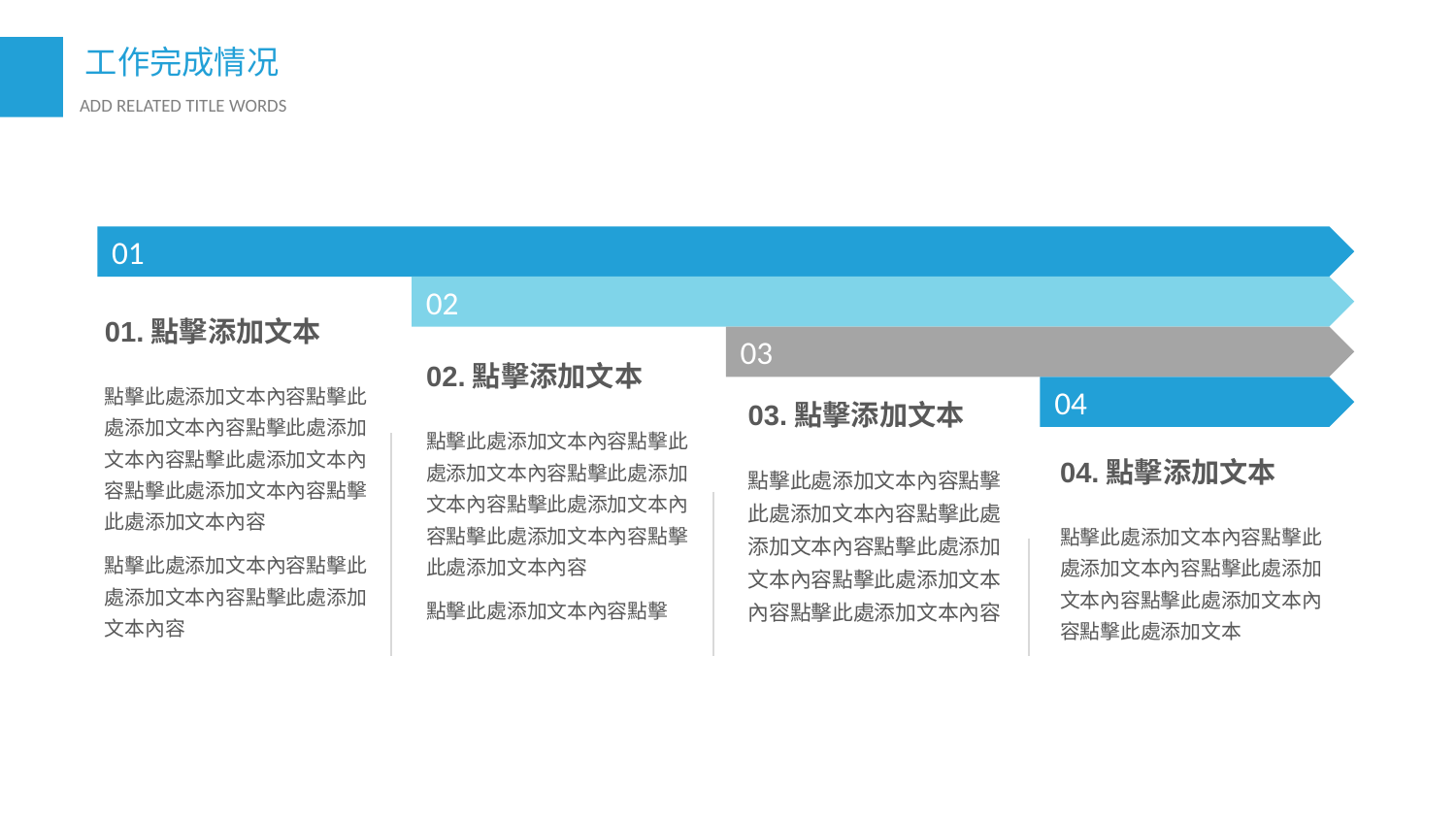

01
02
01.點擊添加文本
03
02.點擊添加文本
點擊此處添加文本內容點擊此處添加文本內容點擊此處添加文本內容點擊此處添加文本內容點擊此處添加文本內容點擊此處添加文本內容
點擊此處添加文本內容點擊此處添加文本內容點擊此處添加文本內容
04
03.點擊添加文本
點擊此處添加文本內容點擊此處添加文本內容點擊此處添加文本內容點擊此處添加文本內容點擊此處添加文本內容點擊此處添加文本內容
點擊此處添加文本內容點擊
04.點擊添加文本
點擊此處添加文本內容點擊此處添加文本內容點擊此處添加文本內容點擊此處添加文本內容點擊此處添加文本內容點擊此處添加文本內容
點擊此處添加文本內容點擊此處添加文本內容點擊此處添加文本內容點擊此處添加文本內容點擊此處添加文本